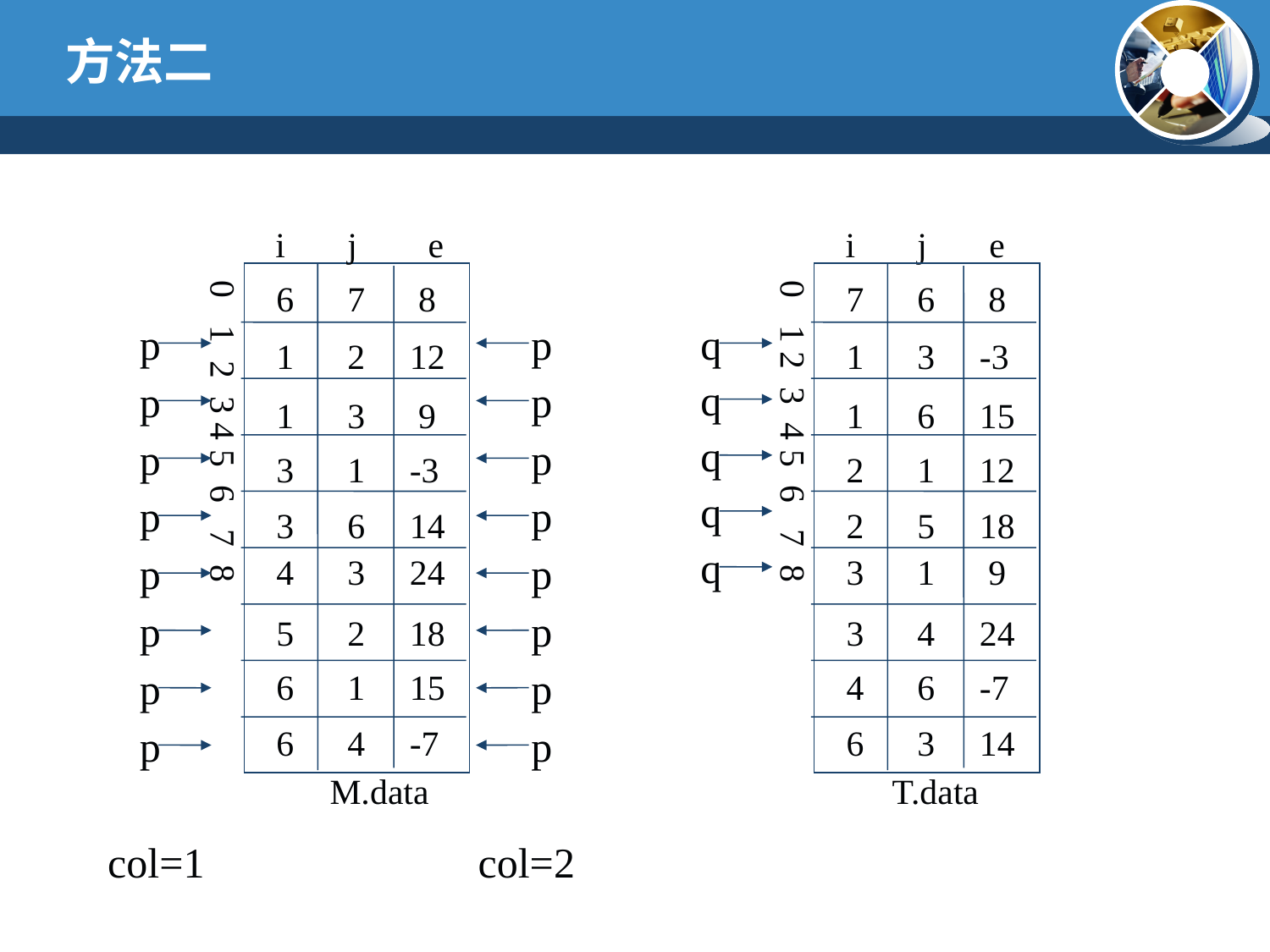

# 方法二

i       j        e

6      7      8
1      2     12
1      3      9
3      1     -3
3      6     14
4      3     24
5      2     18
6      1     15
6      4     -7
0   1  2  3 4 5  6   7  8
M.data
i       j       e

0   1 2  3  4 5  6   7  8
T.data
7      6      8
p

p

q

1      3     -3
q

p

p

1      6     15
q

p

p

2      1     12
q

p

p

2      5     18
q

p

p

3      1      9
p

p

3      4     24
p

p

4      6     -7
p

p

6      3     14
col=1
col=2